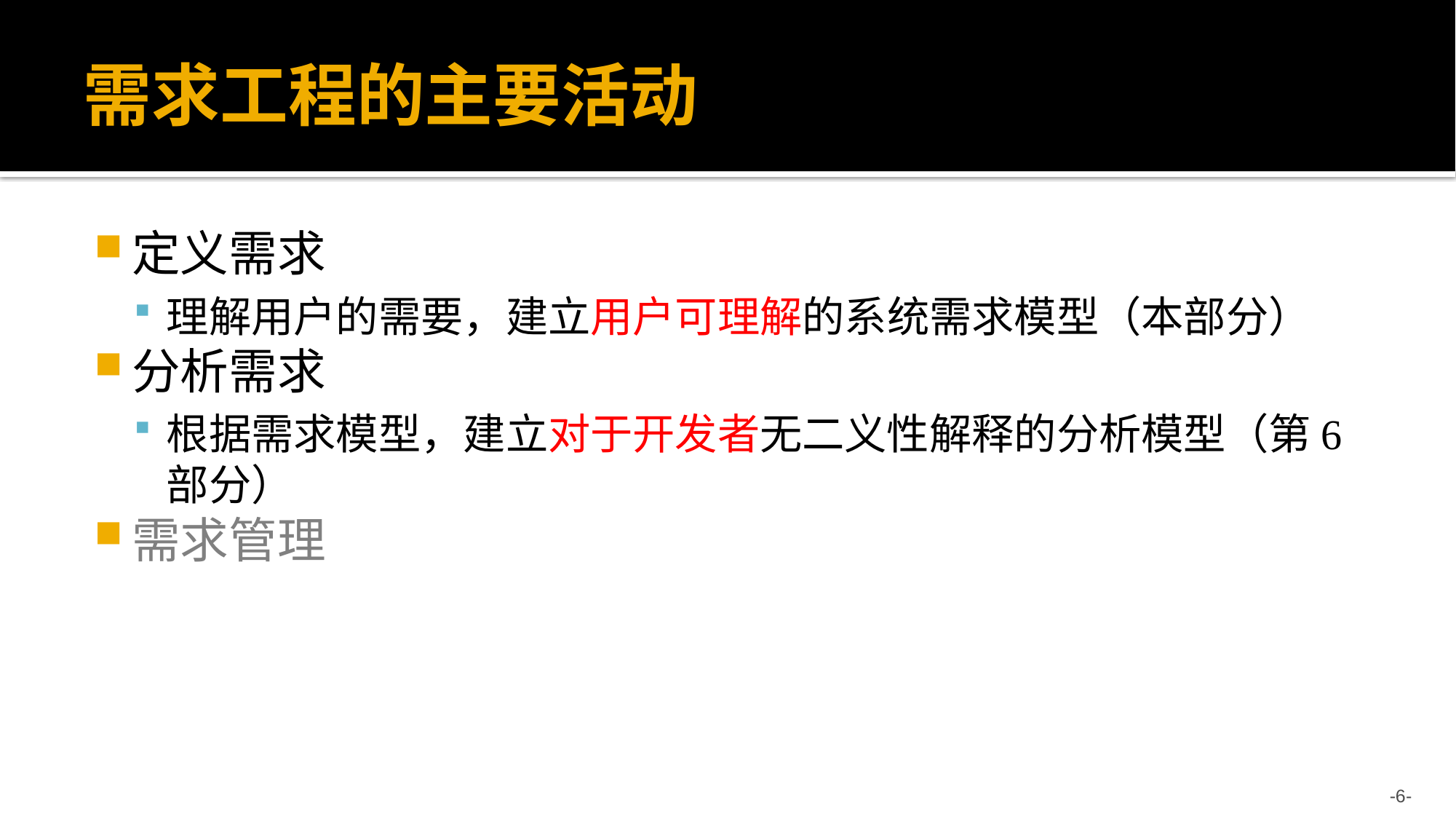

# 需求工程的主要活动
定义需求
理解用户的需要，建立用户可理解的系统需求模型（本部分）
分析需求
根据需求模型，建立对于开发者无二义性解释的分析模型（第6部分）
需求管理
-6-